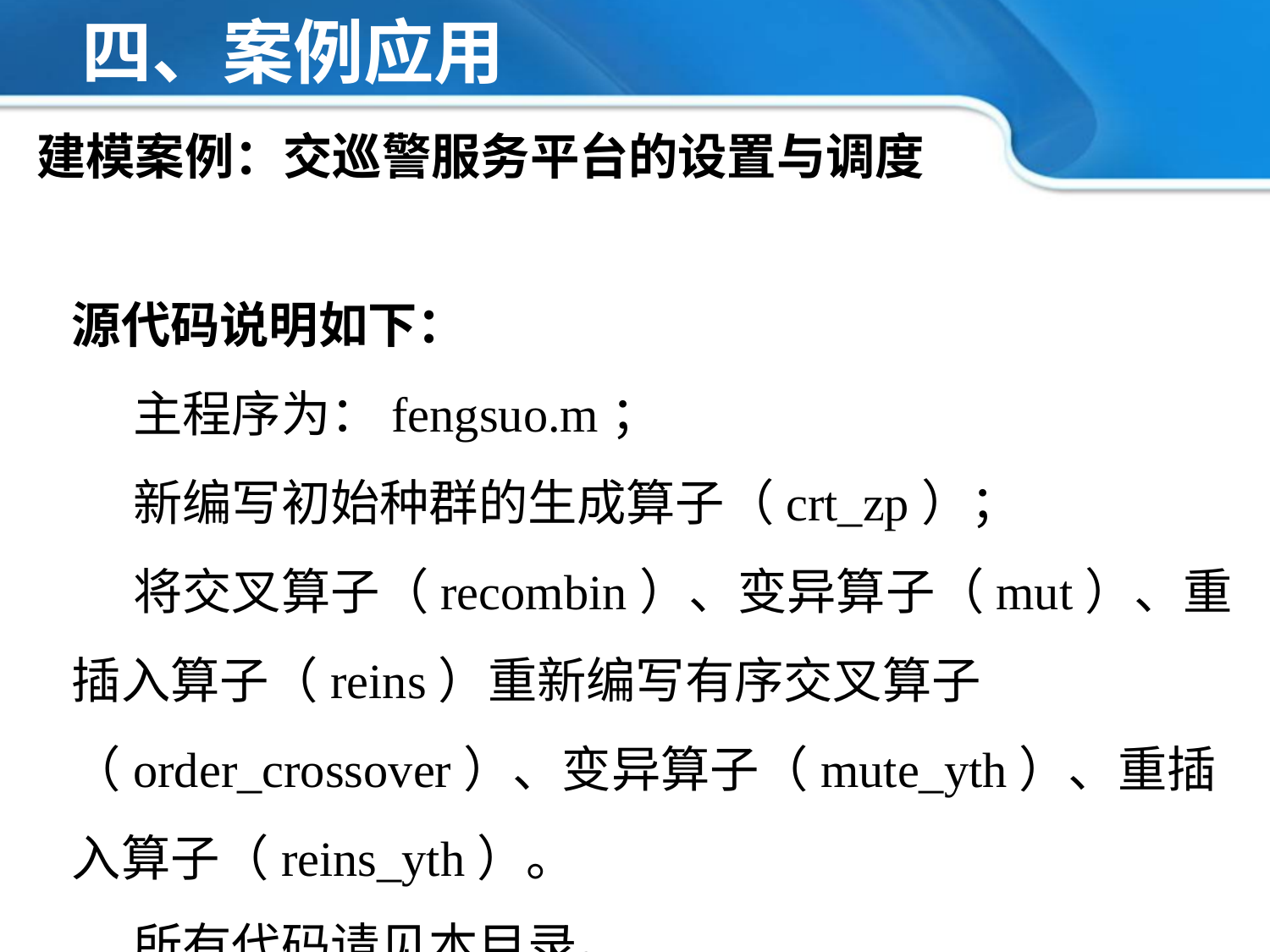

四、案例应用
建模案例：交巡警服务平台的设置与调度
源代码说明如下：
主程序为：fengsuo.m；
新编写初始种群的生成算子（crt_zp）；
将交叉算子（recombin）、变异算子（mut）、重插入算子（reins）重新编写有序交叉算子（order_crossover）、变异算子（mute_yth）、重插入算子（reins_yth）。
所有代码请见本目录。